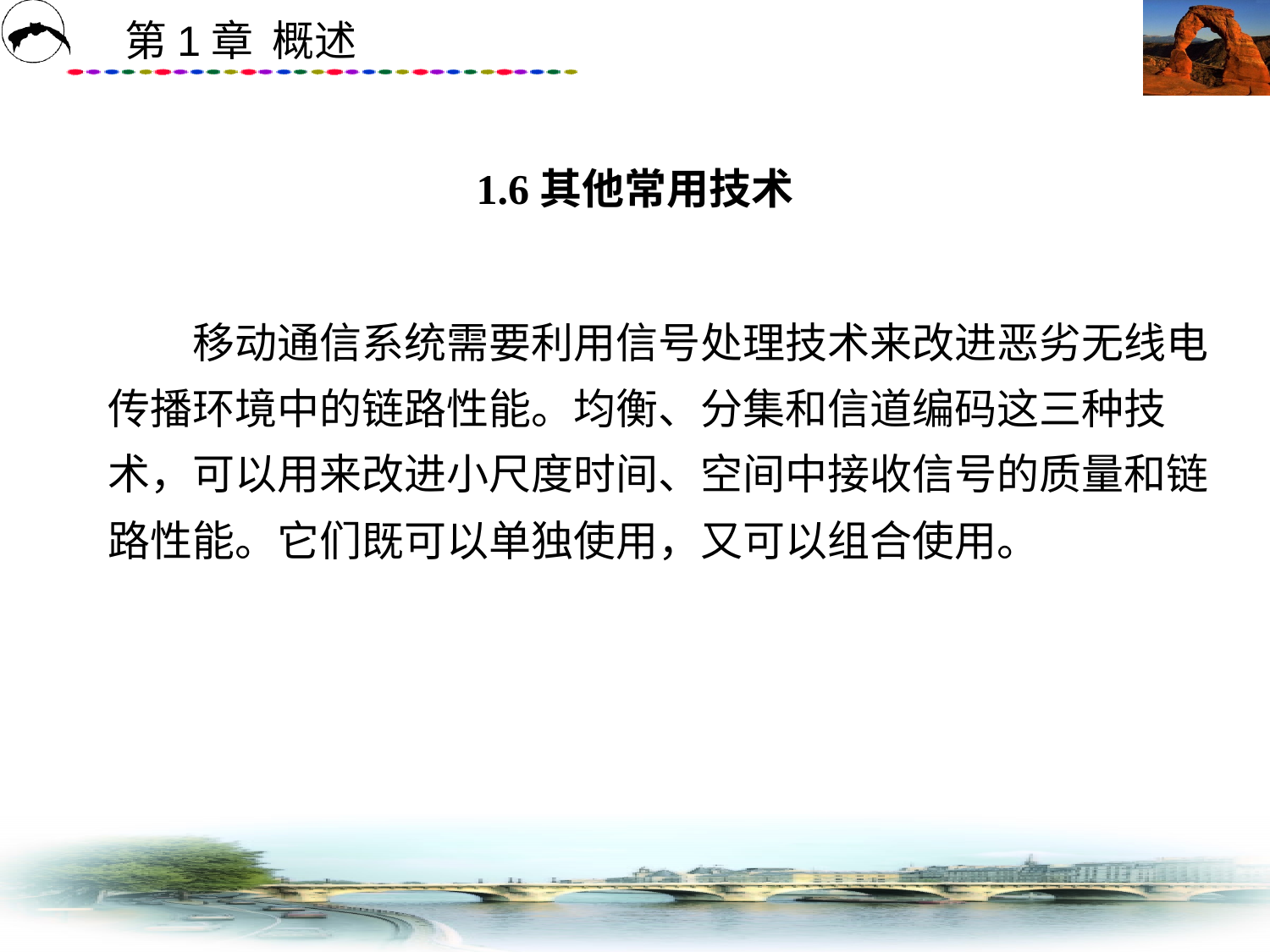

# 1.6其他常用技术
　　移动通信系统需要利用信号处理技术来改进恶劣无线电传播环境中的链路性能。均衡、分集和信道编码这三种技术，可以用来改进小尺度时间、空间中接收信号的质量和链路性能。它们既可以单独使用，又可以组合使用。